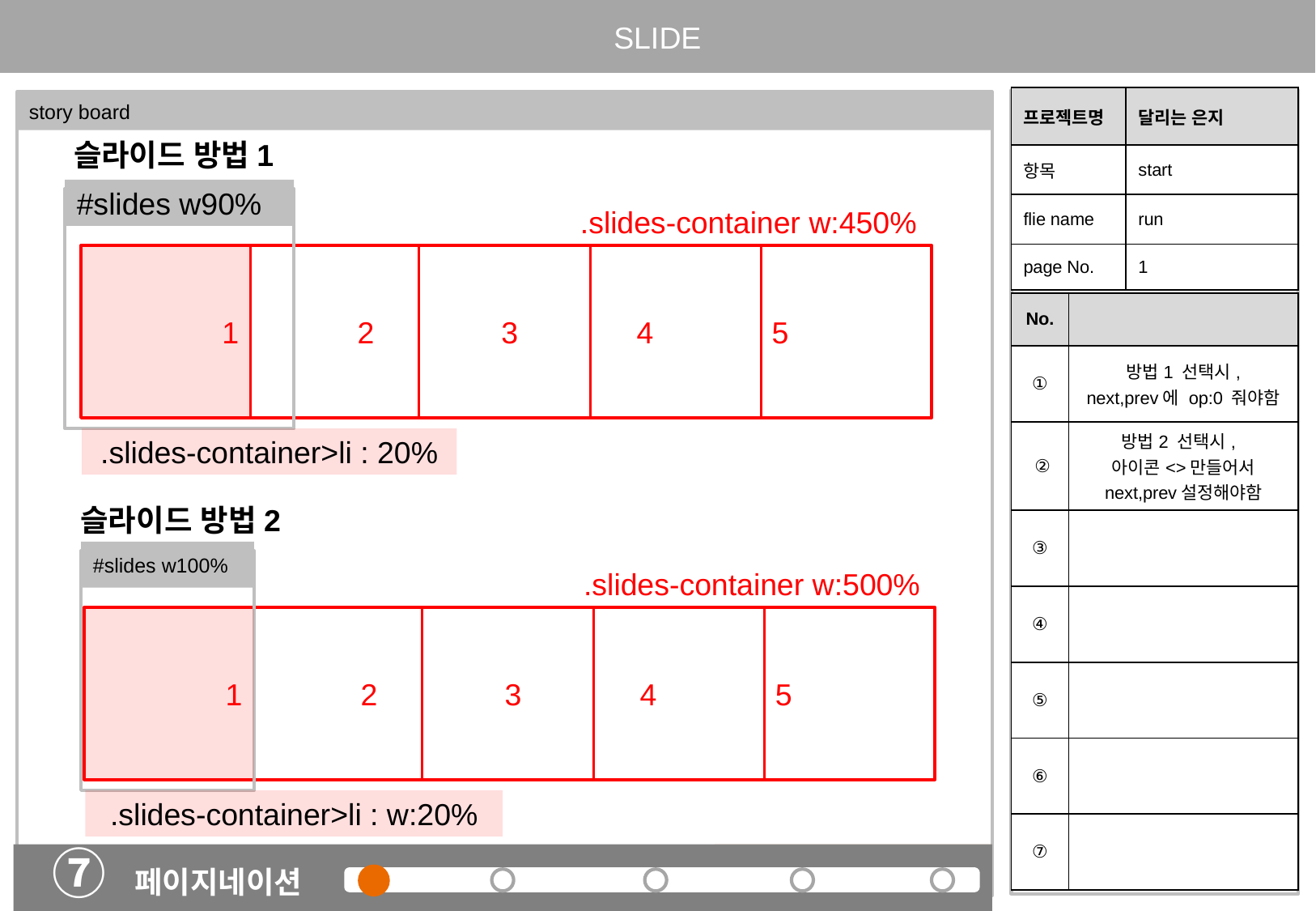

SLIDE
| 프로젝트명 | 달리는 은지 |
| --- | --- |
| 항목 | start |
| flie name | run |
| page No. | 1 |

story board
슬라이드 방법1
#slides w90%

.slides-container w:450%
1              2               3              4              5

| No. |  |
| --- | --- |
| ① | 방법1 선택시, next,prev에 op:0 줘야함 |
| ② | 방법2 선택시, 아이콘<>만들어서 next,prev설정해야함 |
| ③ |  |
| ④ |  |
| ⑤ |  |
| ⑥ |  |
| ⑦ |  |
.slides-container>li : 20%
슬라이드 방법2
#slides w100%

.slides-container w:500%
1              2               3              4              5

.slides-container>li : w:20%
⑦ 페이지네이션